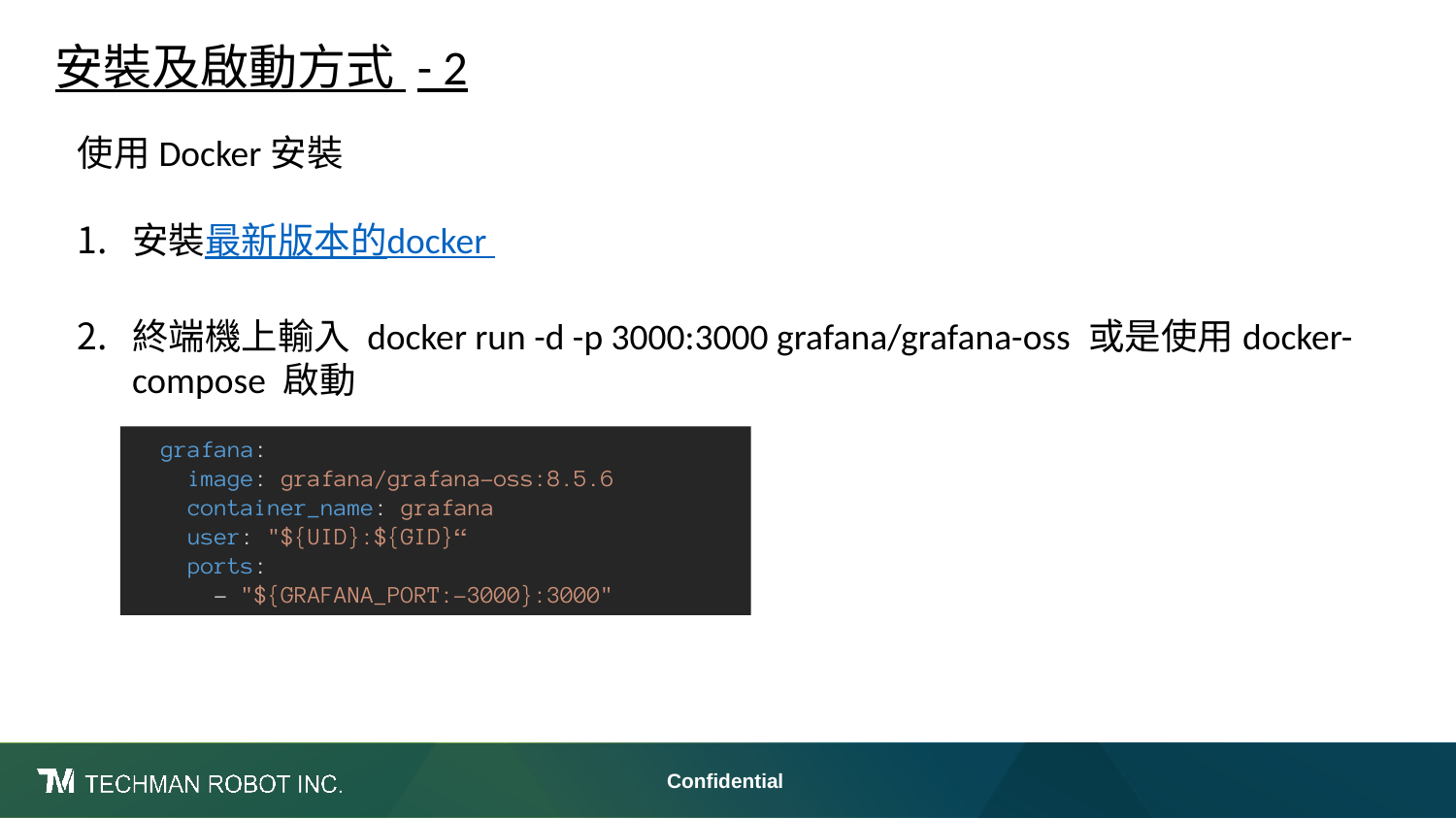

安裝及啟動方式 - 2
使用Docker安裝

安裝最新版本的docker

終端機上輸入 docker run -d -p 3000:3000 grafana/grafana-oss 或是使用docker-compose 啟動
  grafana:
    image: grafana/grafana-oss:8.5.6
    container_name: grafana
    user: "${UID}:${GID}“
    ports:
      - "${GRAFANA_PORT:-3000}:3000"